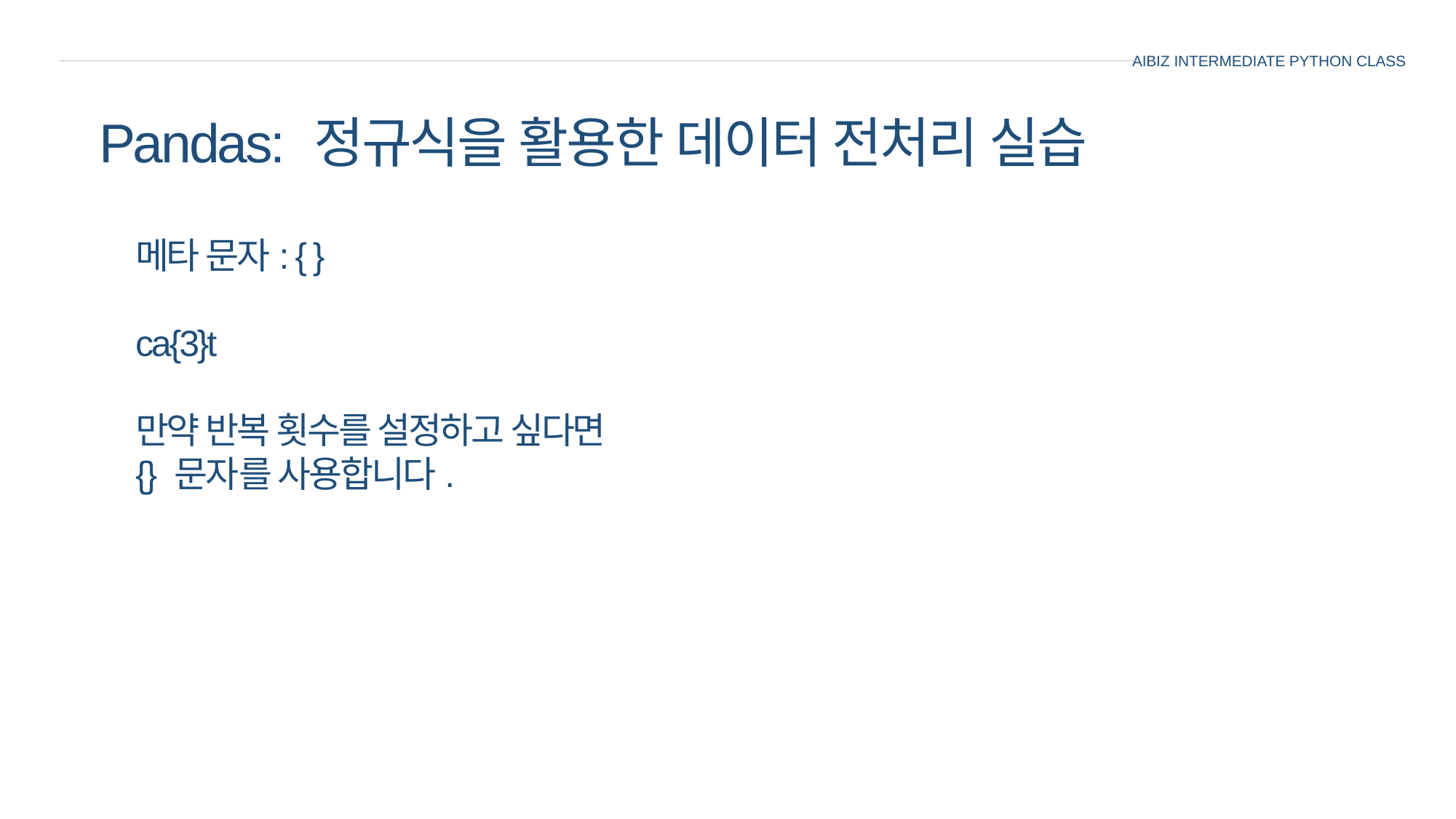

AIBIZ INTERMEDIATE PYTHON CLASS
Pandas: 정규식을 활용한 데이터 전처리 실습

메타 문자: { }

ca{3}t

만약 반복 횟수를 설정하고 싶다면
{} 문자를 사용합니다.